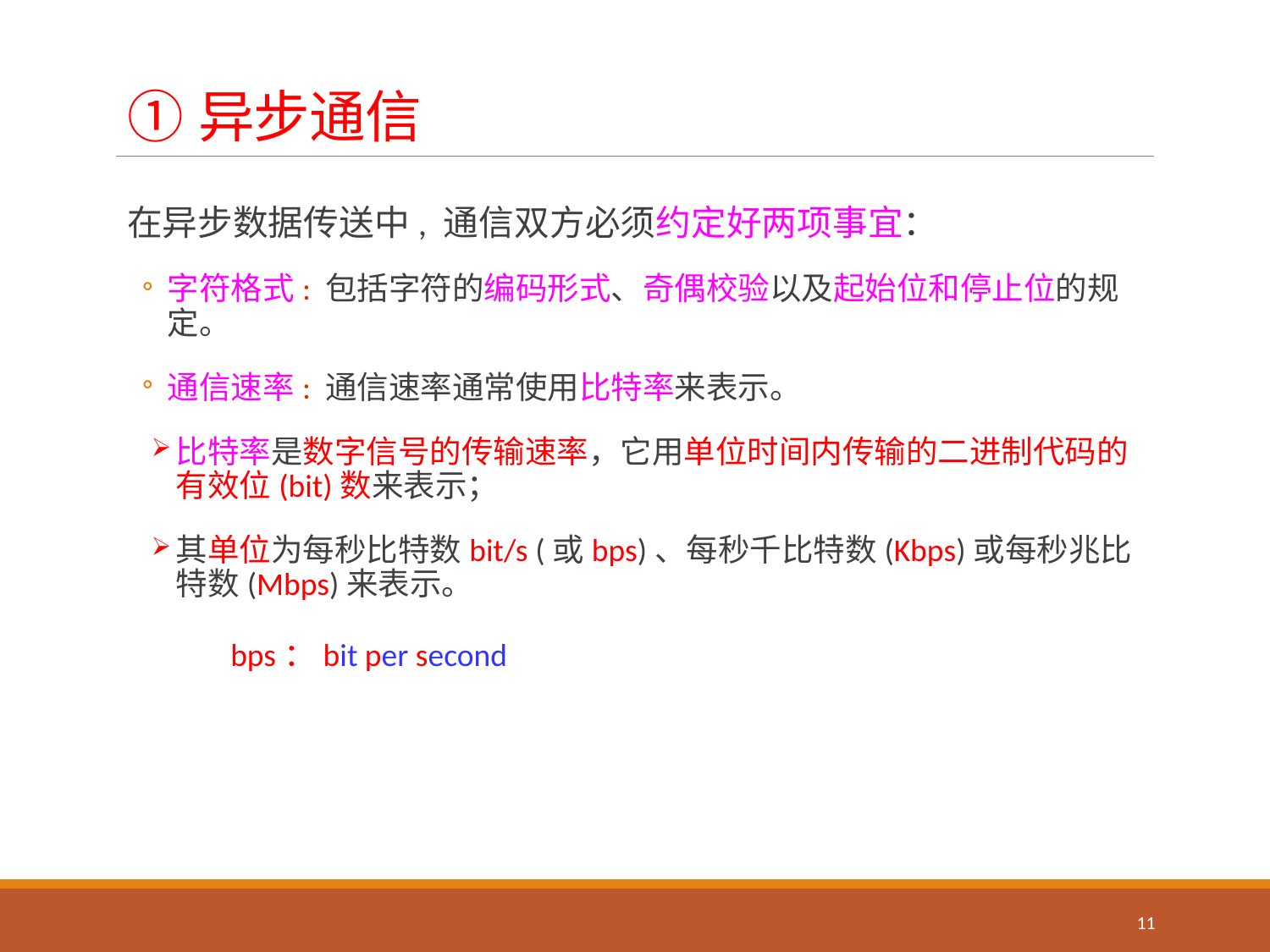

# 异步通信
在异步数据传送中, 通信双方必须约定好两项事宜：
字符格式: 包括字符的编码形式、奇偶校验以及起始位和停止位的规定。
通信速率: 通信速率通常使用比特率来表示。
比特率是数字信号的传输速率，它用单位时间内传输的二进制代码的有效位(bit)数来表示；
其单位为每秒比特数bit/s (或bps)、每秒千比特数(Kbps)或每秒兆比特数(Mbps)来表示。
           bps：bit per second
11